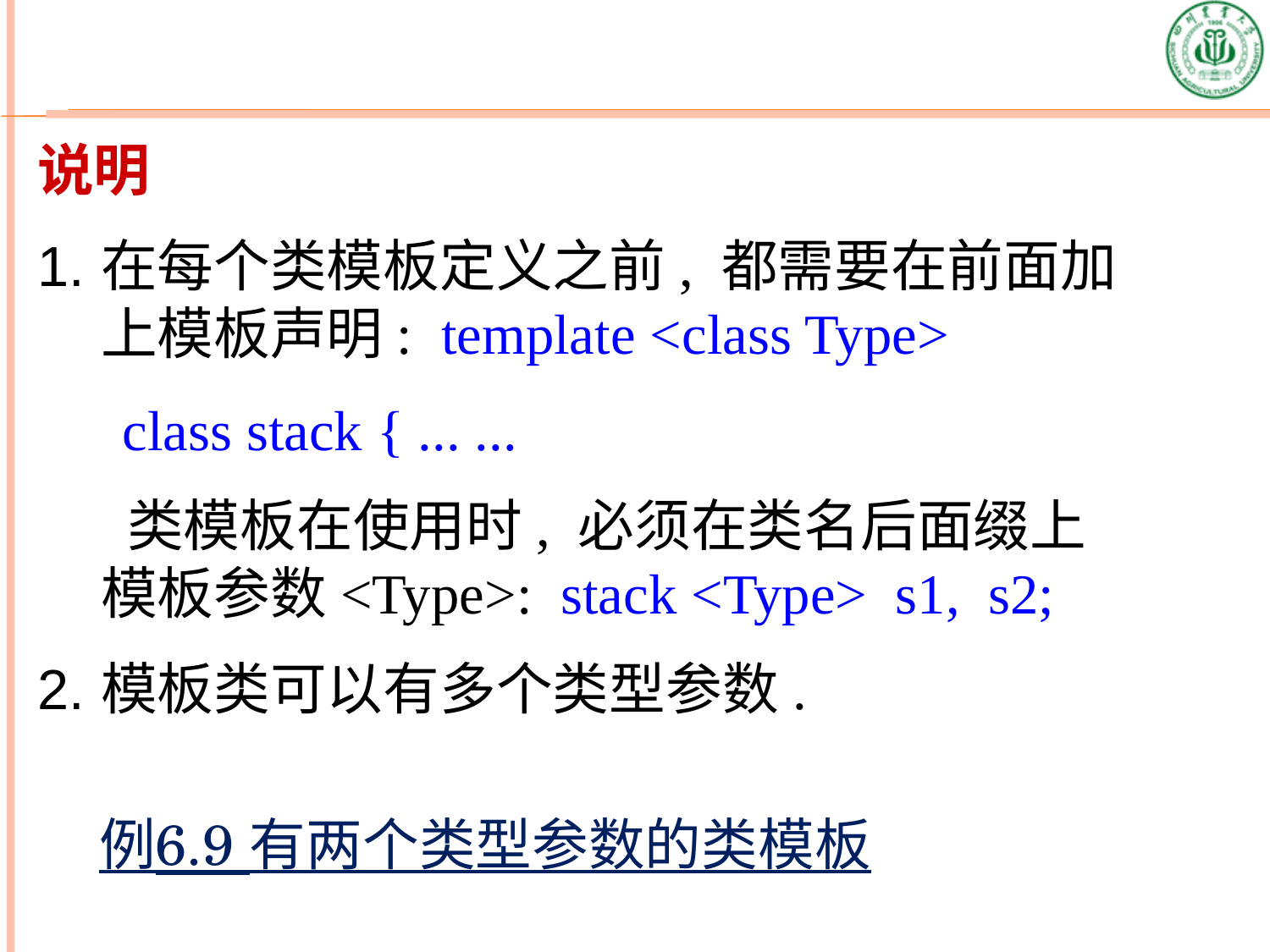

说明
在每个类模板定义之前, 都需要在前面加上模板声明:  template <class Type>
      class stack { ... ...
      类模板在使用时, 必须在类名后面缀上模板参数<Type>:  stack <Type>  s1,  s2;
模板类可以有多个类型参数.
例6.9 有两个类型参数的类模板